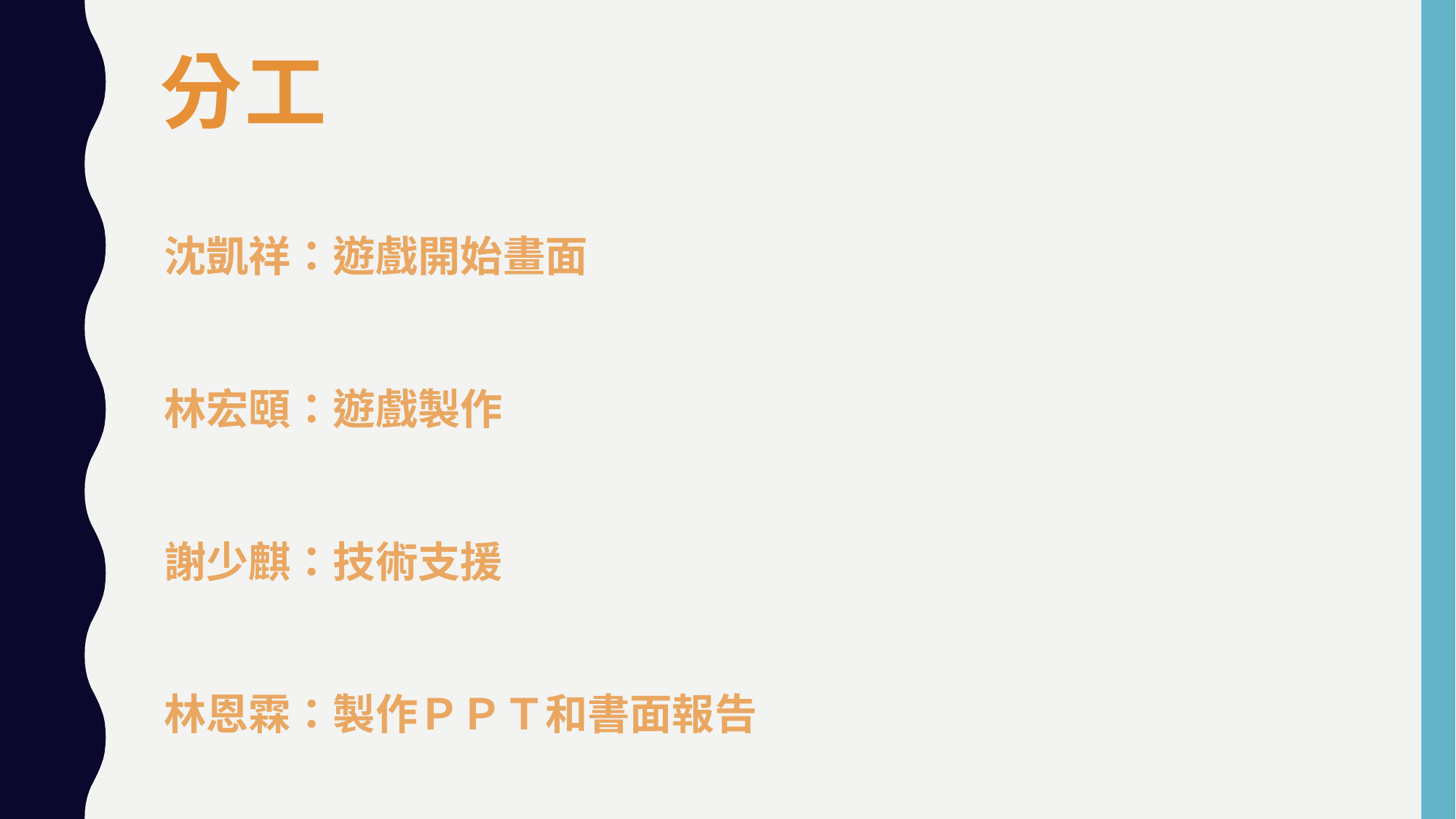

# 分工
沈凱祥：遊戲開始畫面

林宏頤：遊戲製作

謝少麒：技術支援

林恩霖：製作ＰＰＴ和書面報告